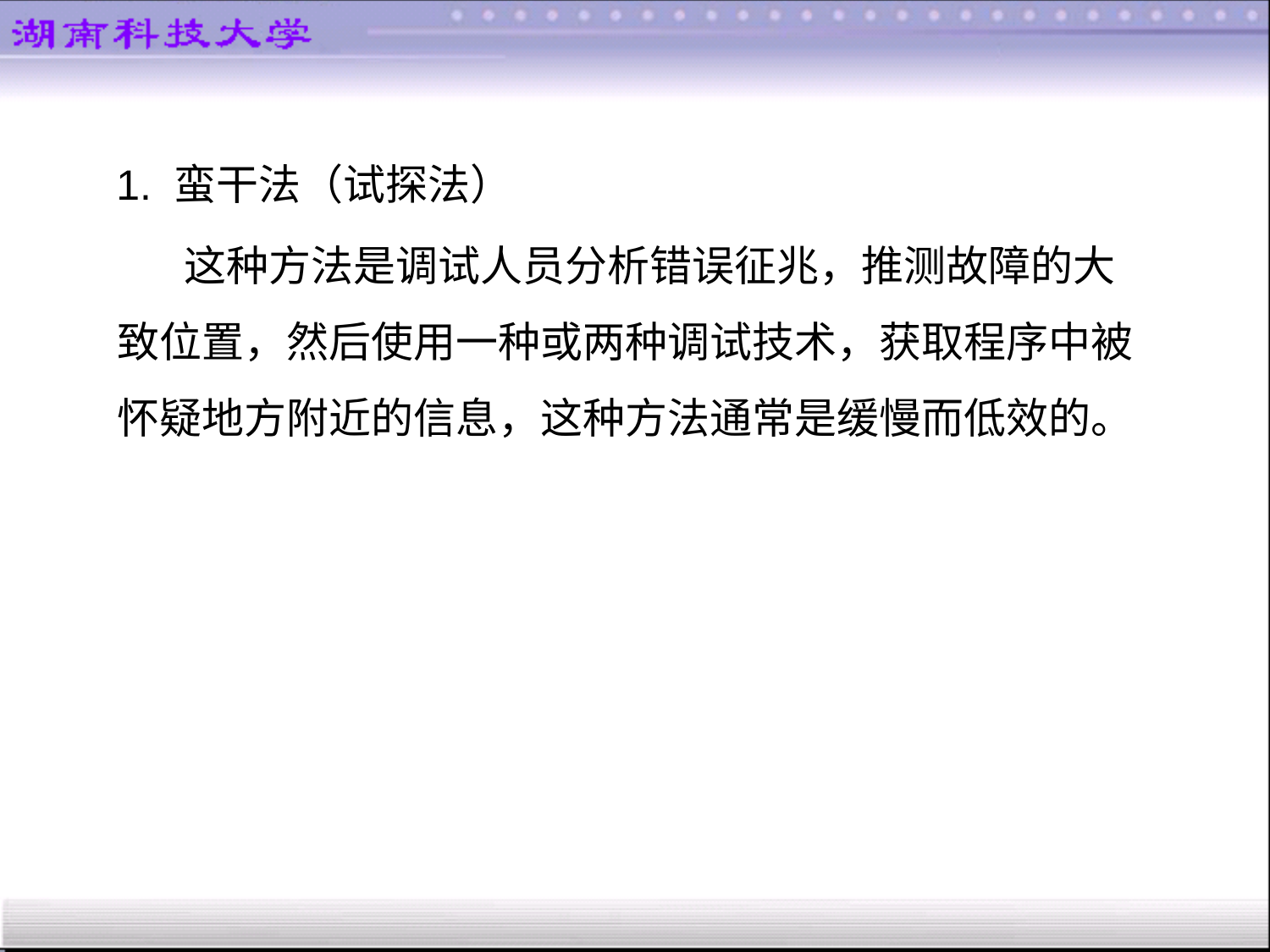

1. 蛮干法（试探法）
      这种方法是调试人员分析错误征兆，推测故障的大致位置，然后使用一种或两种调试技术，获取程序中被怀疑地方附近的信息，这种方法通常是缓慢而低效的。